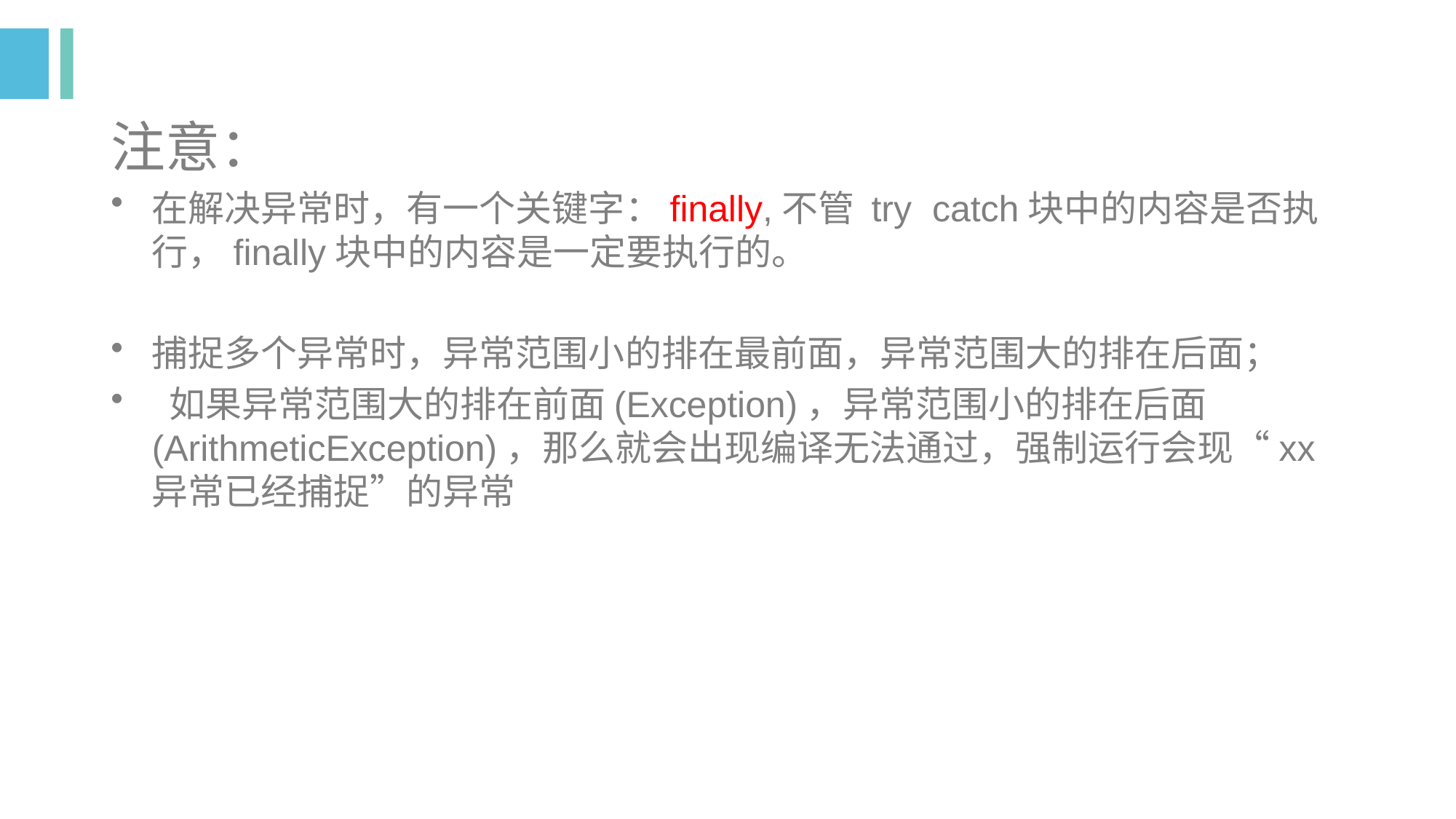

注意：
在解决异常时，有一个关键字：finally,不管 try  catch块中的内容是否执行，finally块中的内容是一定要执行的。

捕捉多个异常时，异常范围小的排在最前面，异常范围大的排在后面；
 如果异常范围大的排在前面(Exception)，异常范围小的排在后面(ArithmeticException)，那么就会出现编译无法通过，强制运行会现“xx异常已经捕捉”的异常